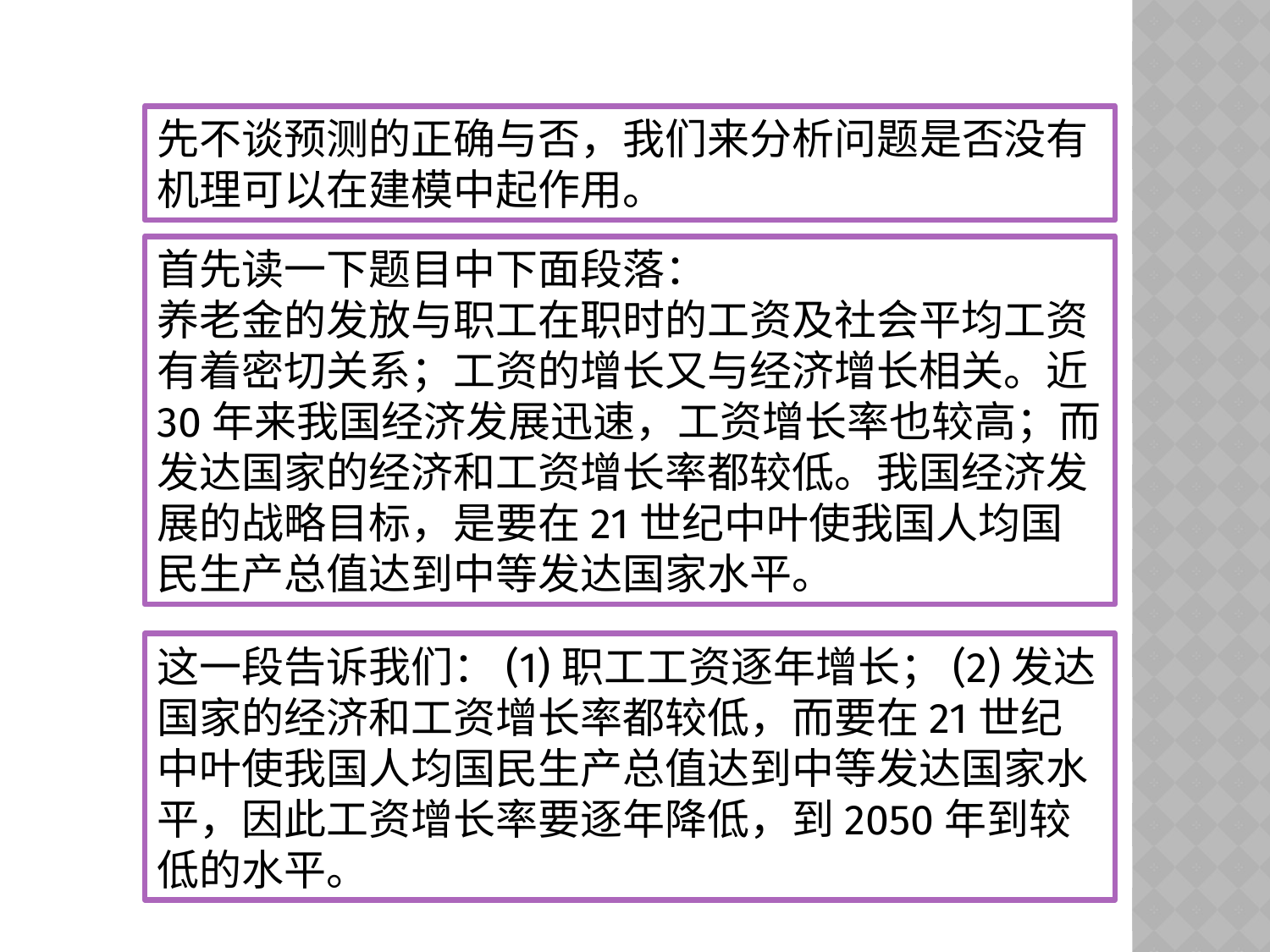

先不谈预测的正确与否，我们来分析问题是否没有机理可以在建模中起作用。
首先读一下题目中下面段落：
养老金的发放与职工在职时的工资及社会平均工资有着密切关系；工资的增长又与经济增长相关。近30年来我国经济发展迅速，工资增长率也较高；而发达国家的经济和工资增长率都较低。我国经济发展的战略目标，是要在21世纪中叶使我国人均国民生产总值达到中等发达国家水平。
这一段告诉我们：(1)职工工资逐年增长；(2)发达国家的经济和工资增长率都较低，而要在21世纪中叶使我国人均国民生产总值达到中等发达国家水平，因此工资增长率要逐年降低，到2050年到较低的水平。